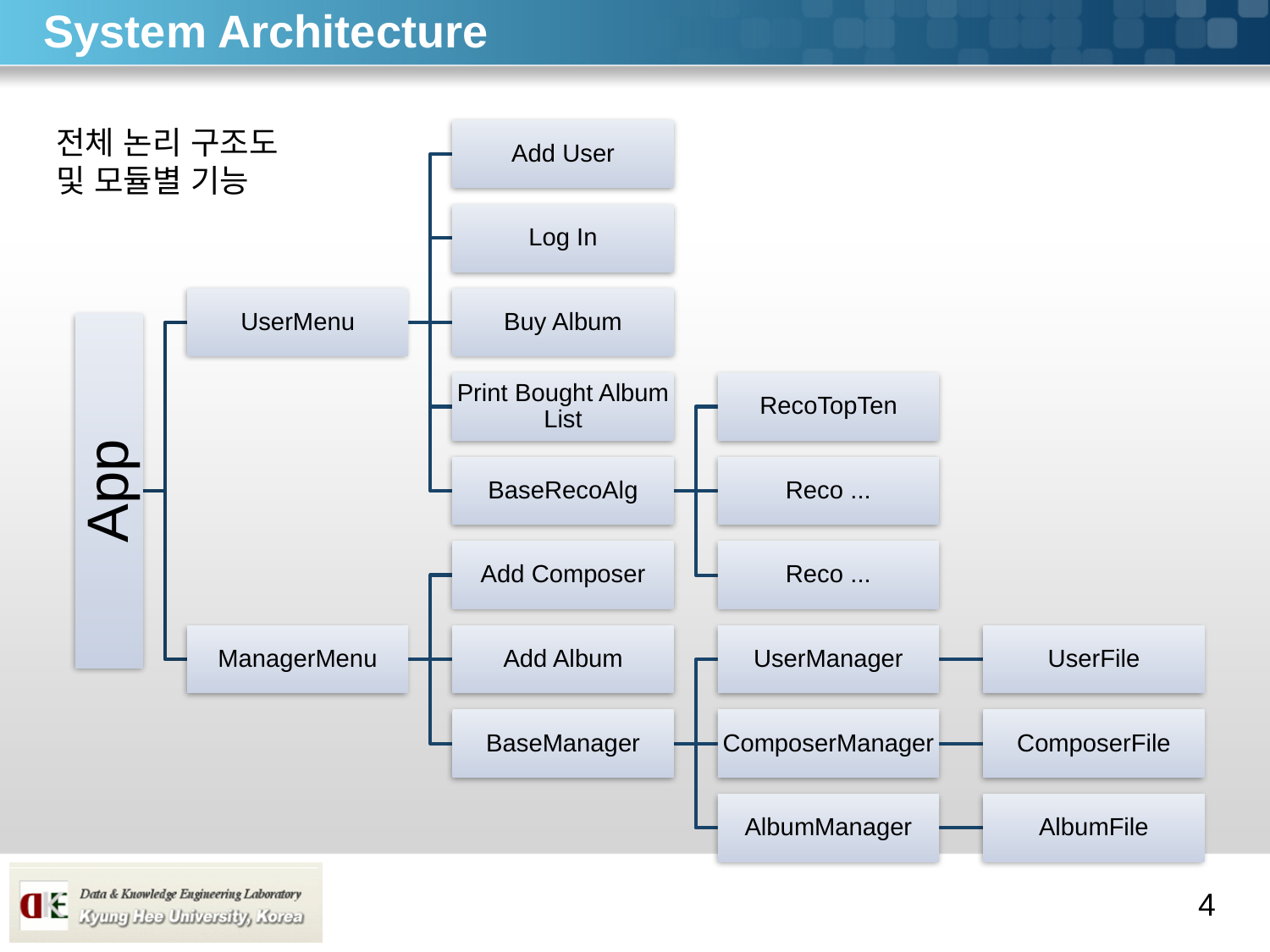

# System Architecture

App
UserMenu
Add User
Log In
Buy Album
Print Bought Album List
BaseRecoAlg
RecoTopTen
Reco ...
Reco ...
ManagerMenu
Add Composer
Add Album
BaseManager
UserManager
UserFile
ComposerManager
ComposerFile
AlbumManager
AlbumFile
전체 논리 구조도
및 모듈별 기능